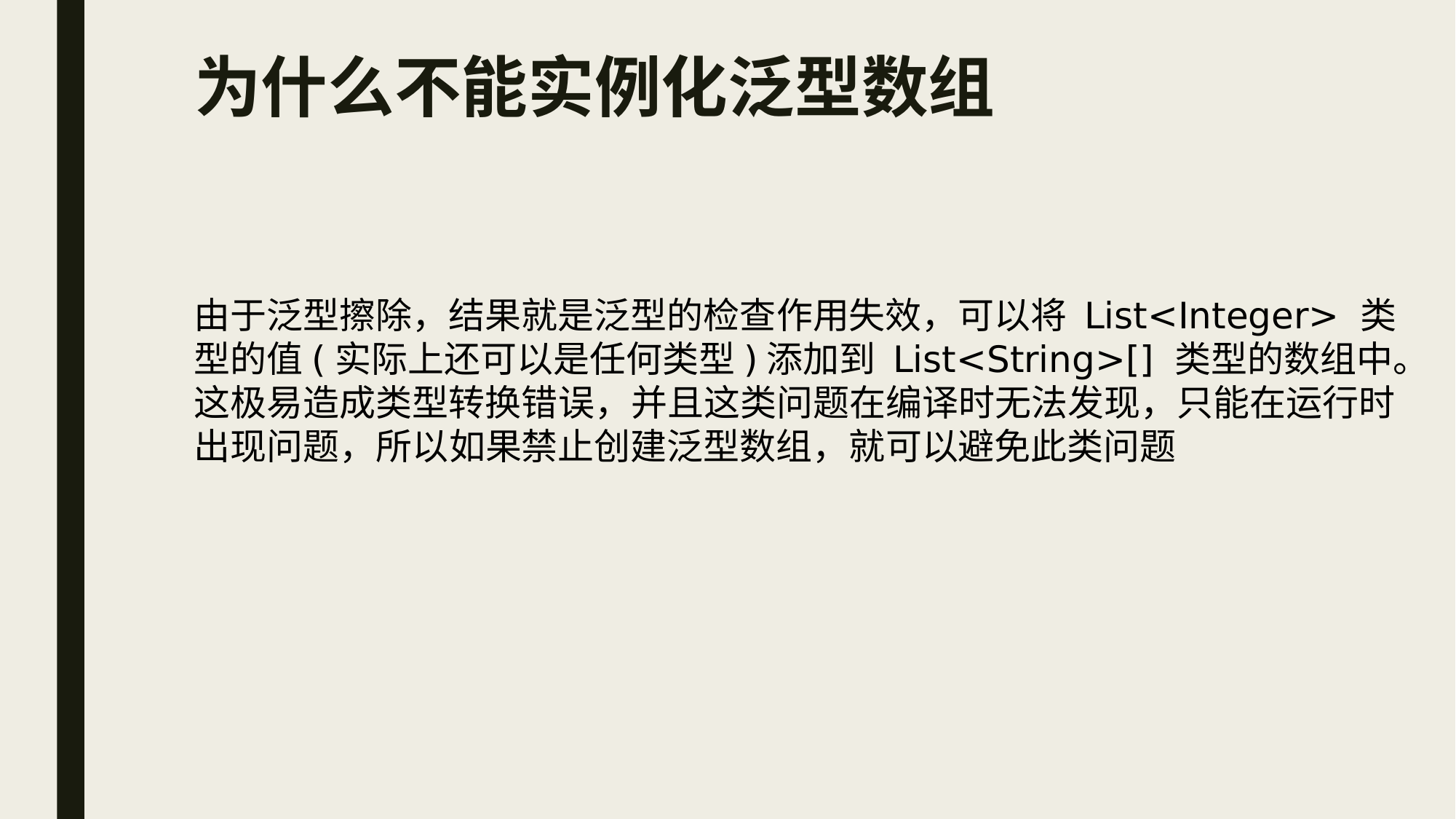

# 为什么不能实例化泛型数组
由于泛型擦除，结果就是泛型的检查作用失效，可以将 List<Integer> 类型的值(实际上还可以是任何类型)添加到 List<String>[] 类型的数组中。
这极易造成类型转换错误，并且这类问题在编译时无法发现，只能在运行时出现问题，所以如果禁止创建泛型数组，就可以避免此类问题